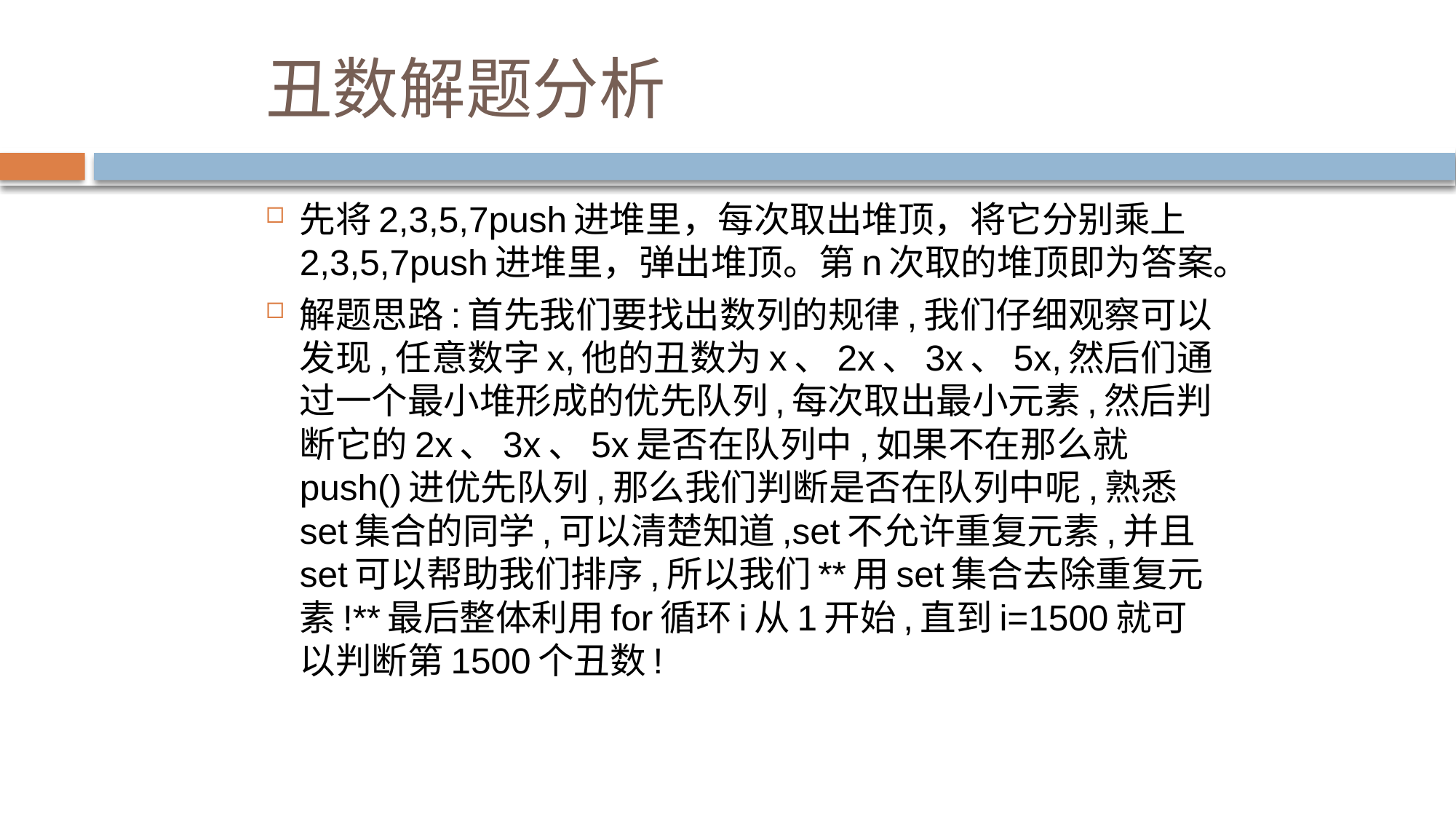

# 丑数解题分析
先将2,3,5,7push进堆里，每次取出堆顶，将它分别乘上2,3,5,7push进堆里，弹出堆顶。第n次取的堆顶即为答案。
解题思路:首先我们要找出数列的规律,我们仔细观察可以发现,任意数字x,他的丑数为x、2x、3x、5x,然后们通过一个最小堆形成的优先队列,每次取出最小元素,然后判断它的2x、3x、5x是否在队列中,如果不在那么就push()进优先队列,那么我们判断是否在队列中呢,熟悉set集合的同学,可以清楚知道,set不允许重复元素,并且set可以帮助我们排序,所以我们**用set集合去除重复元素!**最后整体利用for循环i从1开始,直到i=1500就可以判断第1500个丑数!